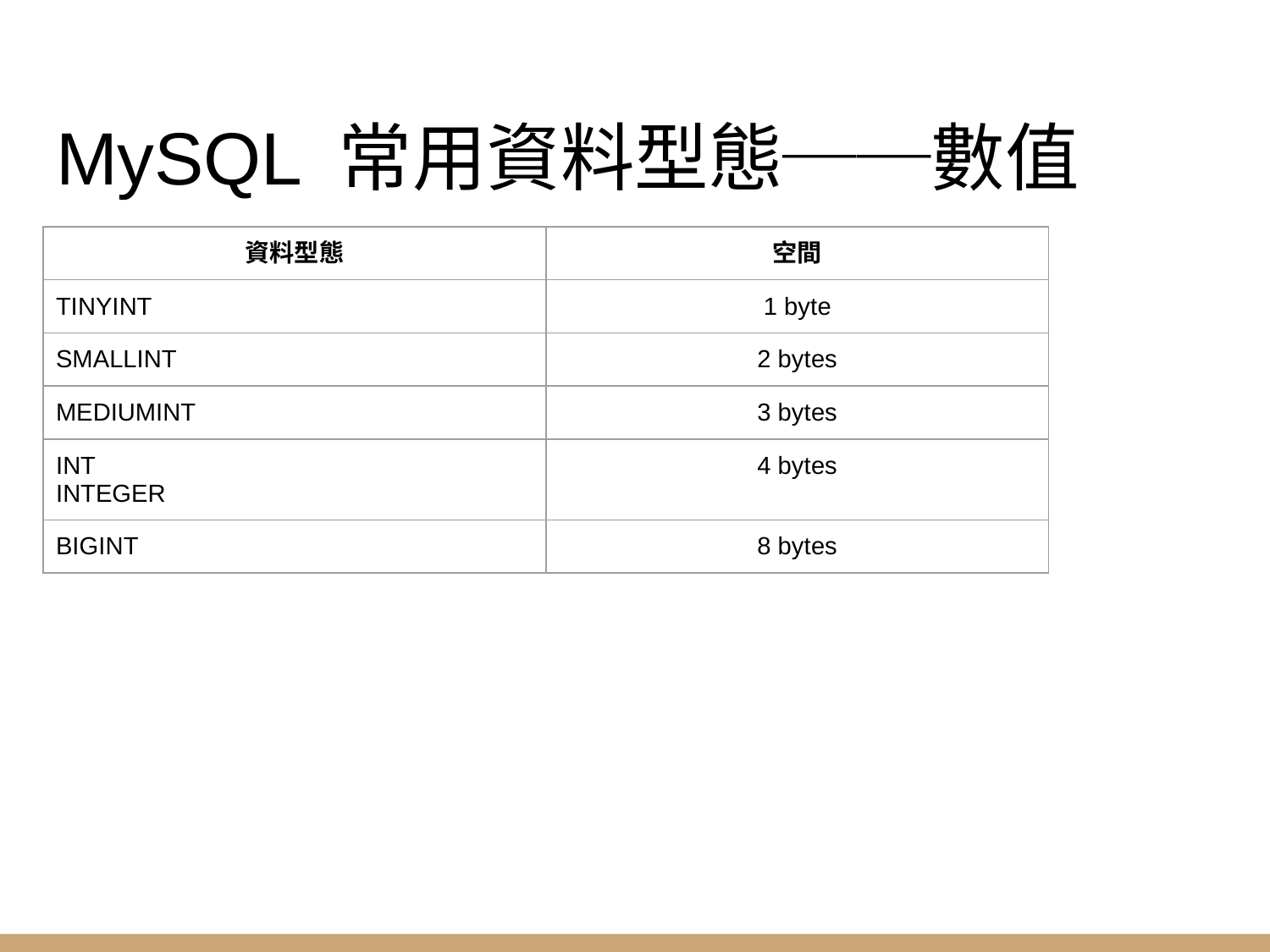

# MySQL 常用資料型態──數值
| 資料型態 | 空間 |
| --- | --- |
| TINYINT | 1 byte |
| SMALLINT | 2 bytes |
| MEDIUMINT | 3 bytes |
| INT INTEGER | 4 bytes |
| BIGINT | 8 bytes |